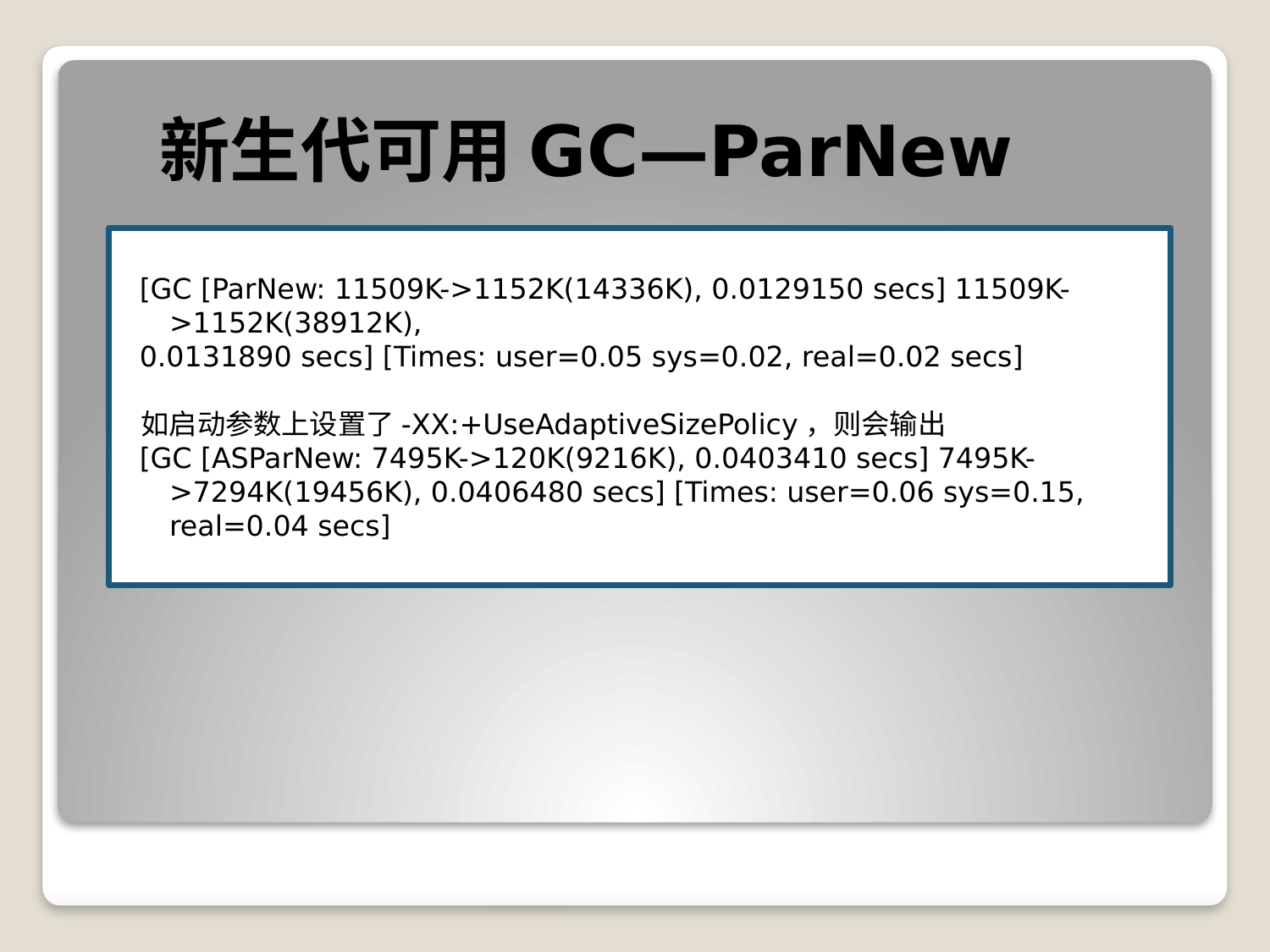

新生代可用GC—ParNew
  [GC [ParNew: 11509K->1152K(14336K), 0.0129150 secs] 11509K->1152K(38912K),
  0.0131890 secs] [Times: user=0.05 sys=0.02, real=0.02 secs]

  如启动参数上设置了-XX:+UseAdaptiveSizePolicy，则会输出
  [GC [ASParNew: 7495K->120K(9216K), 0.0403410 secs] 7495K->7294K(19456K), 0.0406480 secs] [Times: user=0.06 sys=0.15, real=0.04 secs]